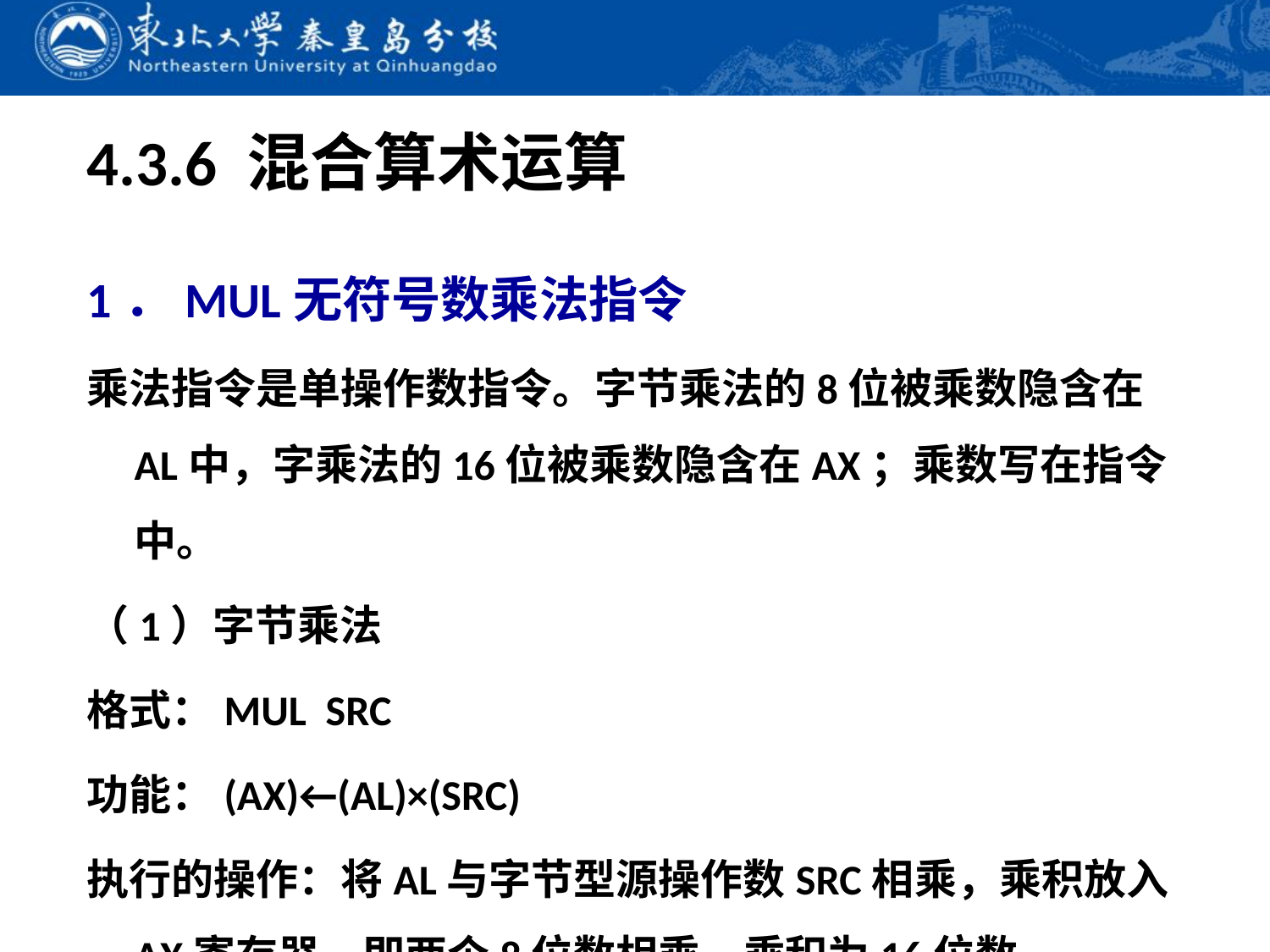

# 4.3.6 混合算术运算
1．MUL无符号数乘法指令
乘法指令是单操作数指令。字节乘法的8位被乘数隐含在AL中，字乘法的16位被乘数隐含在AX；乘数写在指令中。
（1）字节乘法
格式：MUL  SRC
功能：(AX)←(AL)×(SRC)
执行的操作：将AL与字节型源操作数SRC相乘，乘积放入AX寄存器。即两个8位数相乘，乘积为16位数。